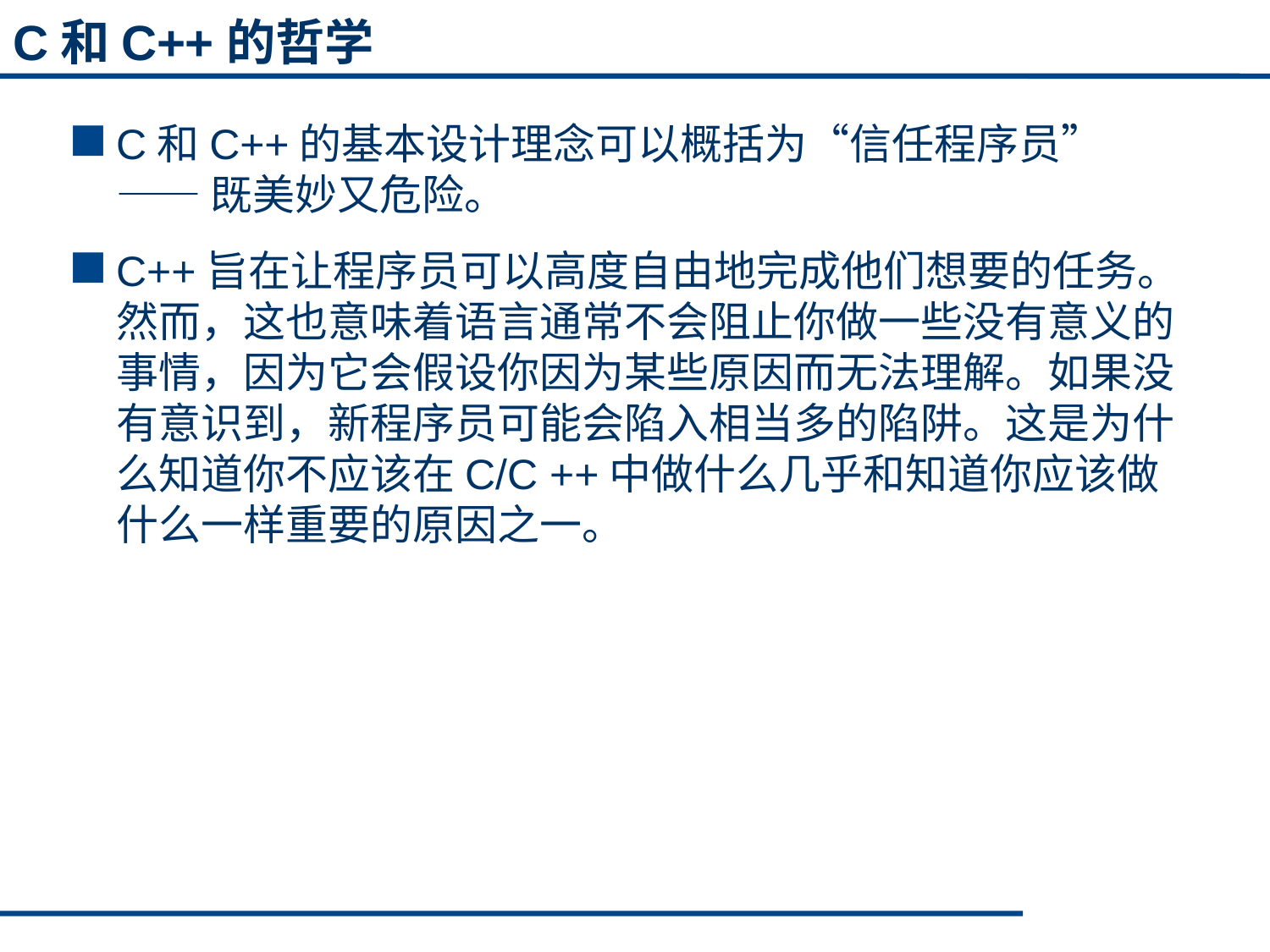

# C和C++的哲学
C和C++的基本设计理念可以概括为“信任程序员” —— 既美妙又危险。
C++旨在让程序员可以高度自由地完成他们想要的任务。然而，这也意味着语言通常不会阻止你做一些没有意义的事情，因为它会假设你因为某些原因而无法理解。如果没有意识到，新程序员可能会陷入相当多的陷阱。这是为什么知道你不应该在C/C ++中做什么几乎和知道你应该做什么一样重要的原因之一。